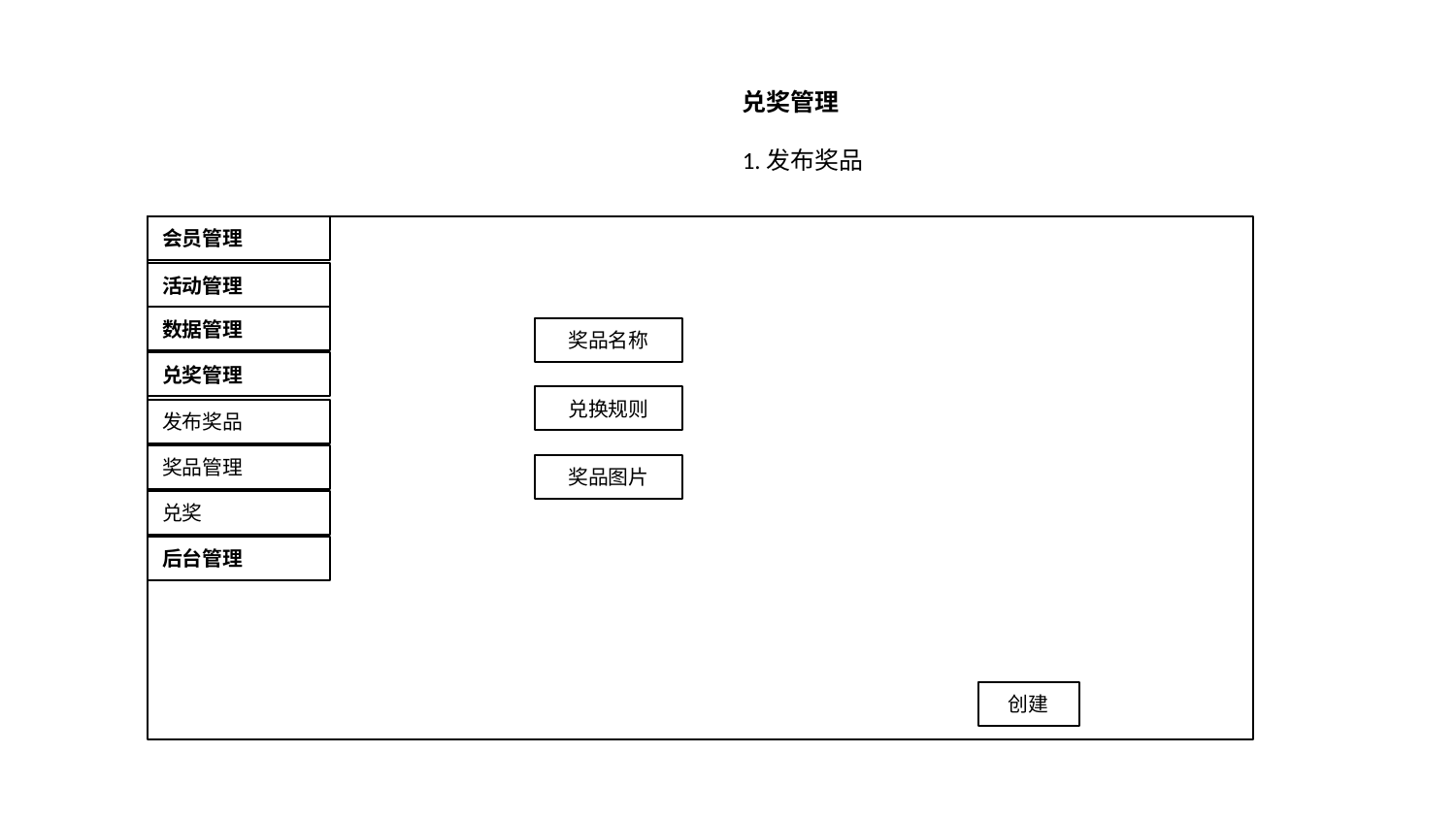

兑奖管理

1.发布奖品

会员管理
活动管理
数据管理
奖品名称
兑奖管理
兑换规则
发布奖品
奖品管理
奖品图片
兑奖
后台管理
创建